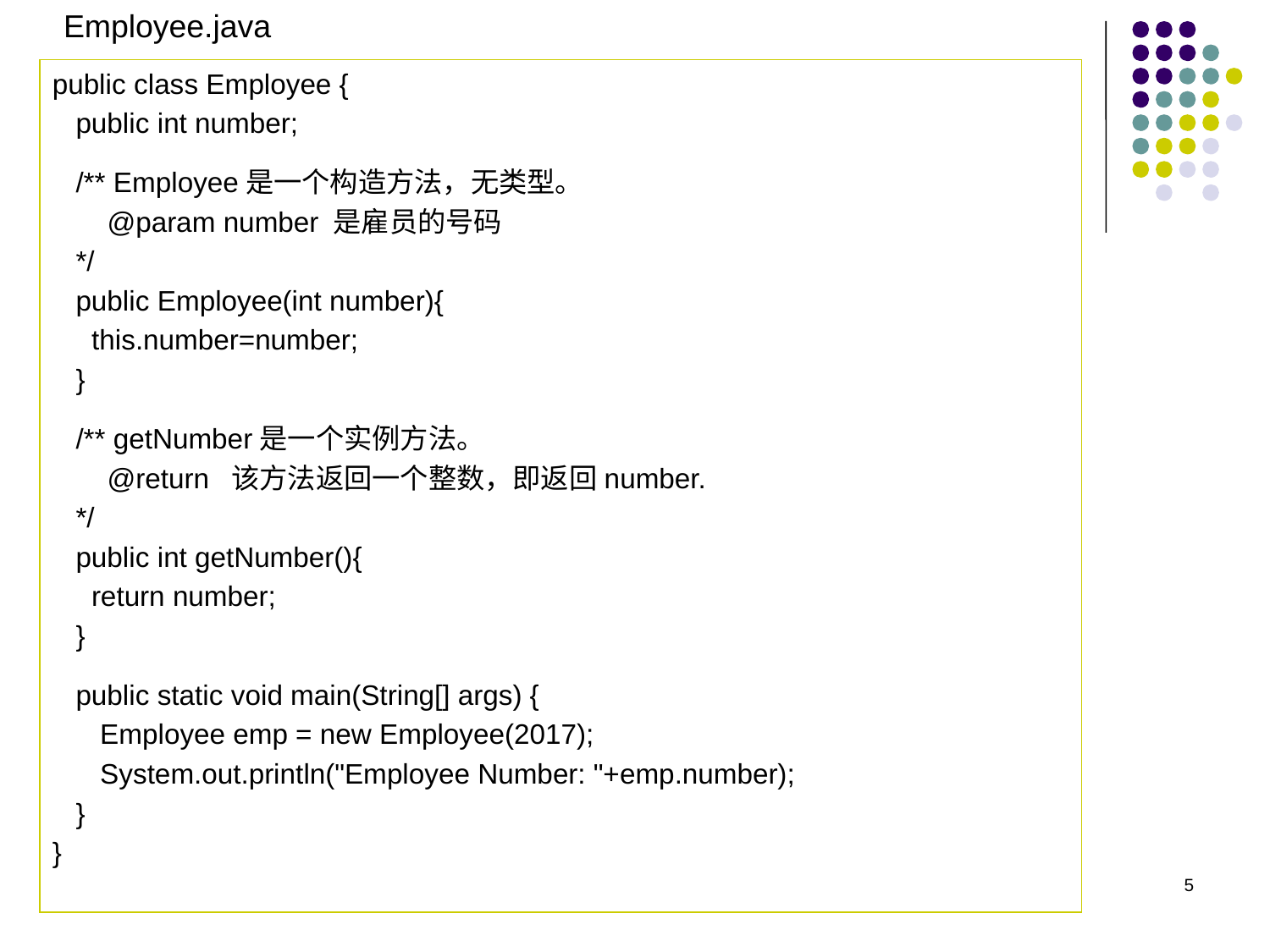

Employee.java
public class Employee {
   public int number;

   /** Employee是一个构造方法，无类型。
       @param number 是雇员的号码
   */
   public Employee(int number){
     this.number=number;
   }

   /** getNumber是一个实例方法。
       @return  该方法返回一个整数，即返回number.
   */
   public int getNumber(){
     return number;
   }

   public static void main(String[] args) {
	Employee emp = new Employee(2017);
	System.out.println("Employee Number: "+emp.number);
   }
}

5